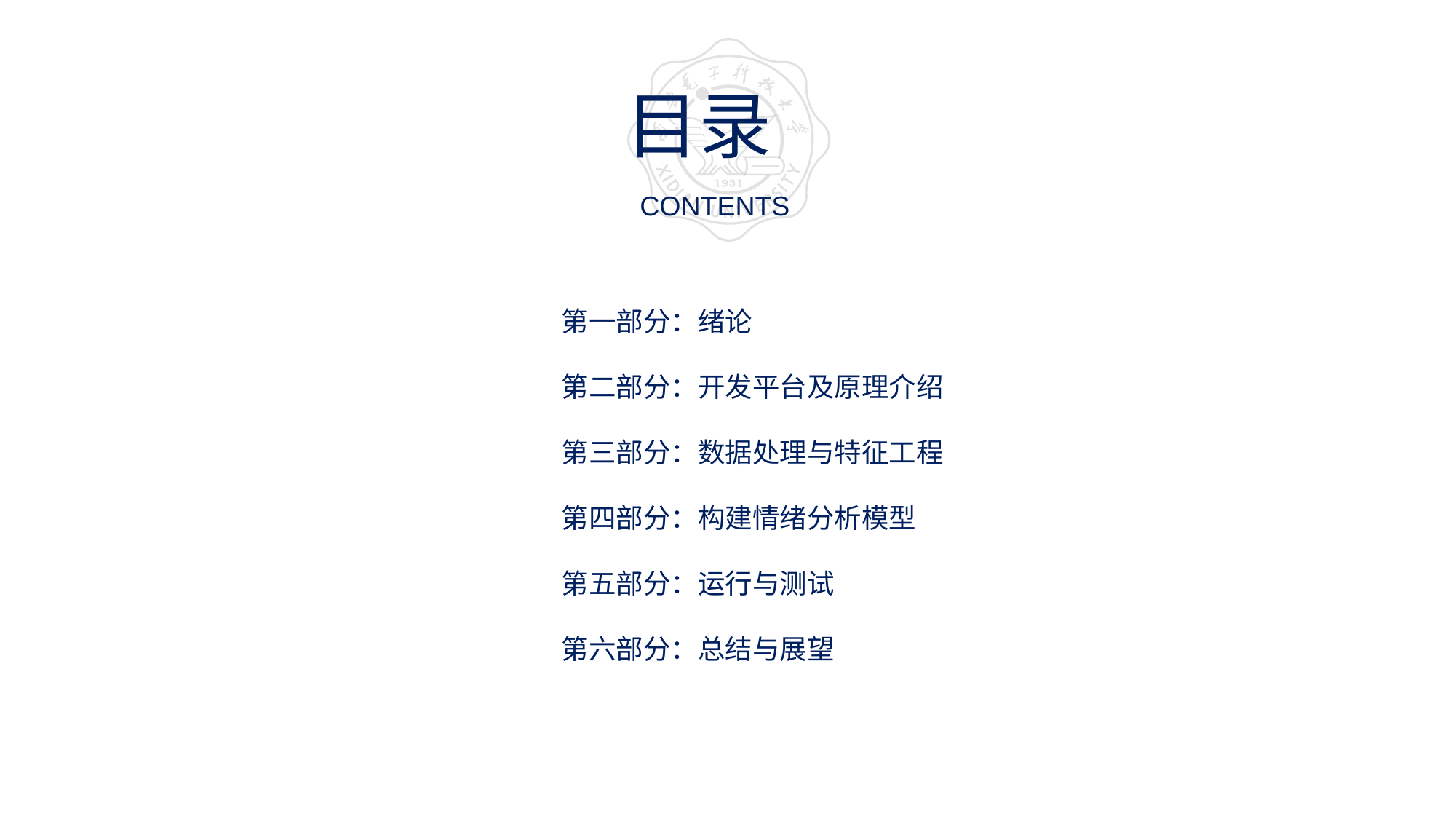

目录
 CONTENTS
第一部分：绪论

第二部分：开发平台及原理介绍

第三部分：数据处理与特征工程

第四部分：构建情绪分析模型

第五部分：运行与测试

第六部分：总结与展望